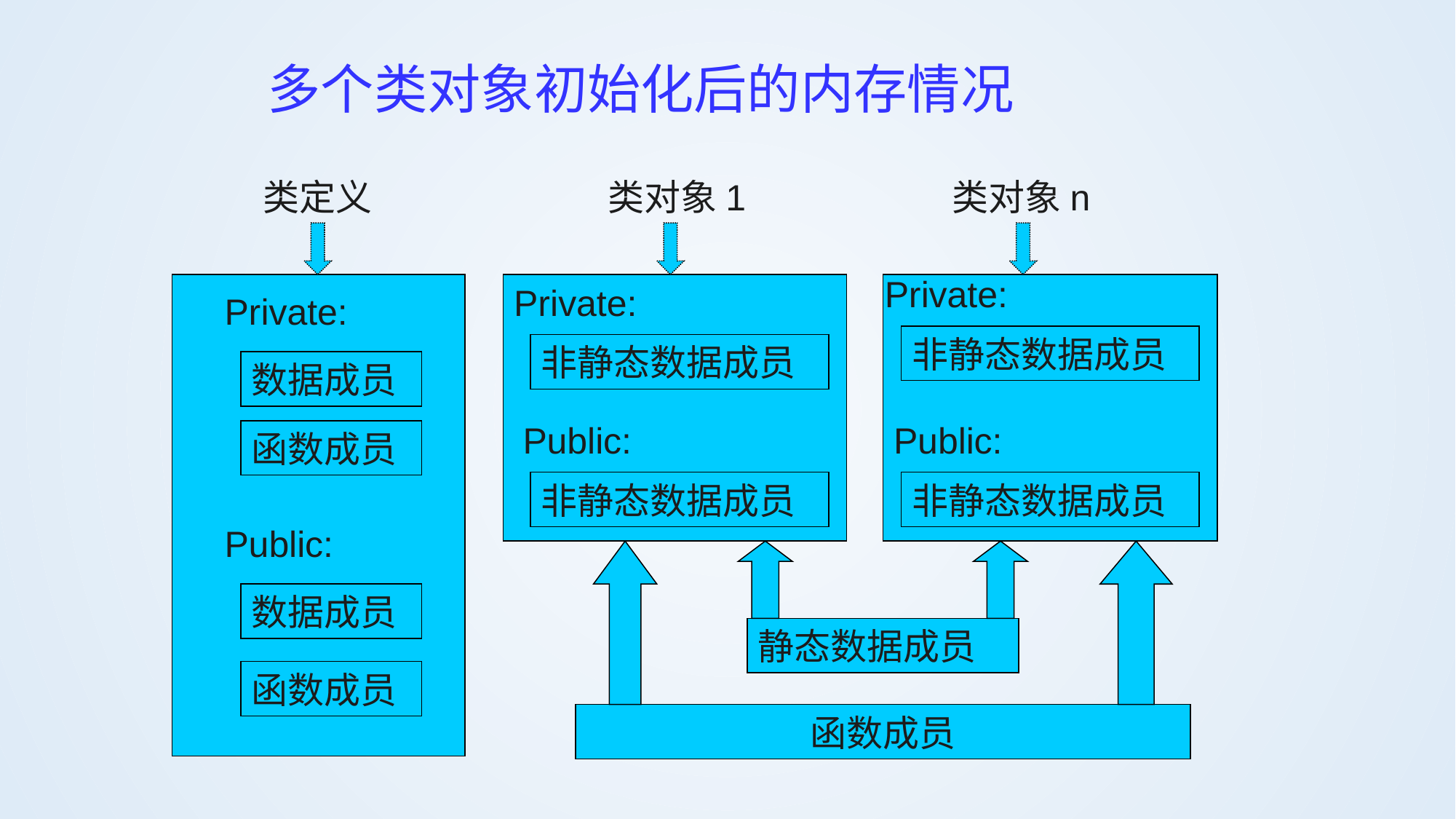

多个类对象初始化后的内存情况
类定义
类对象1
类对象n

Private:

Private:

Private:
非静态数据成员
非静态数据成员
数据成员
Public:
Public:
函数成员
非静态数据成员
非静态数据成员
Public:

数据成员
静态数据成员
函数成员
函数成员